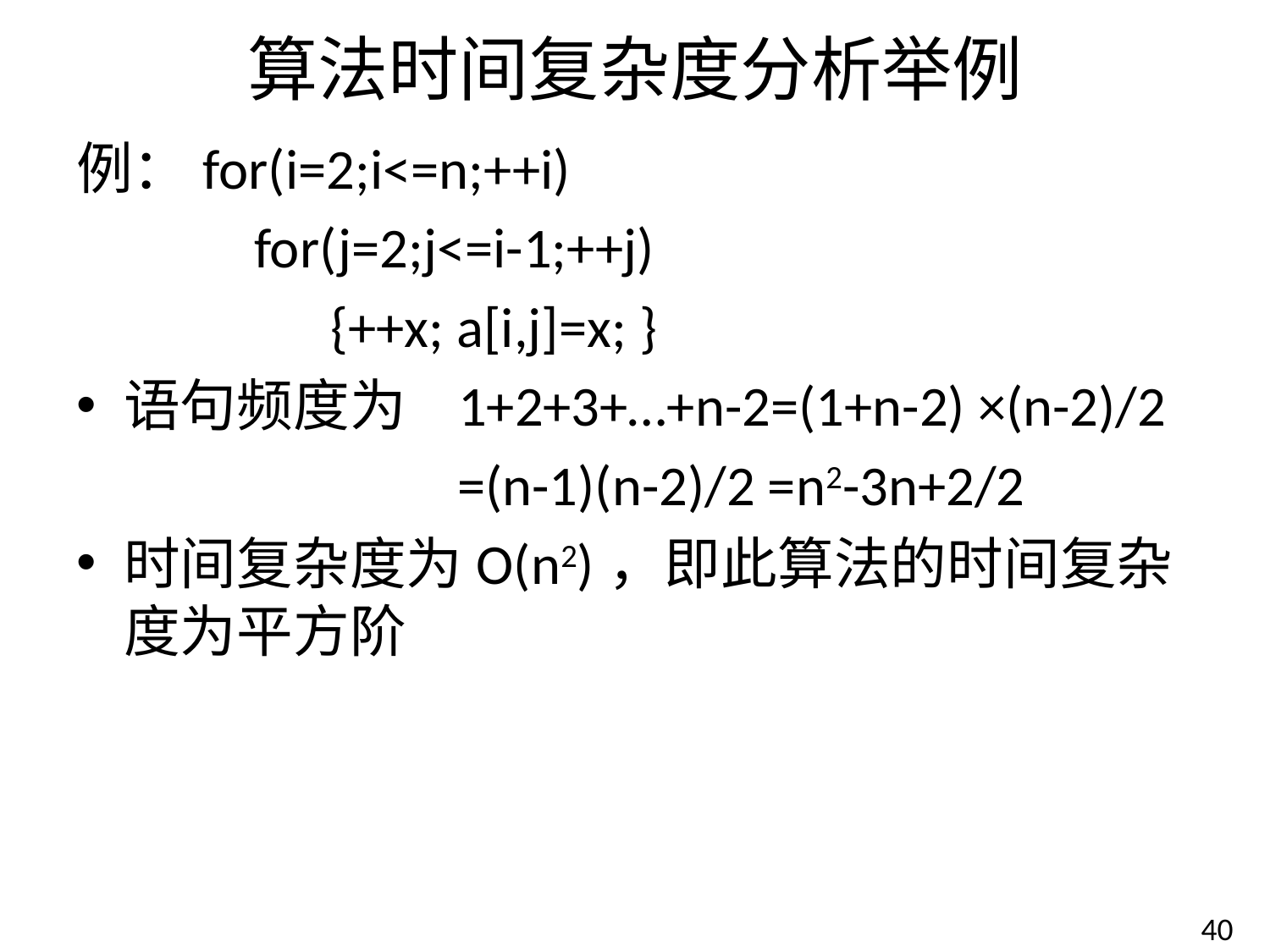

# 算法时间复杂度分析举例
例：for(i=2;i<=n;++i)
              for(j=2;j<=i-1;++j)
                    {++x; a[i,j]=x; }
语句频度为   1+2+3+…+n-2=(1+n-2) ×(n-2)/2
			=(n-1)(n-2)/2 =n2-3n+2/2
时间复杂度为O(n2)，即此算法的时间复杂度为平方阶
40